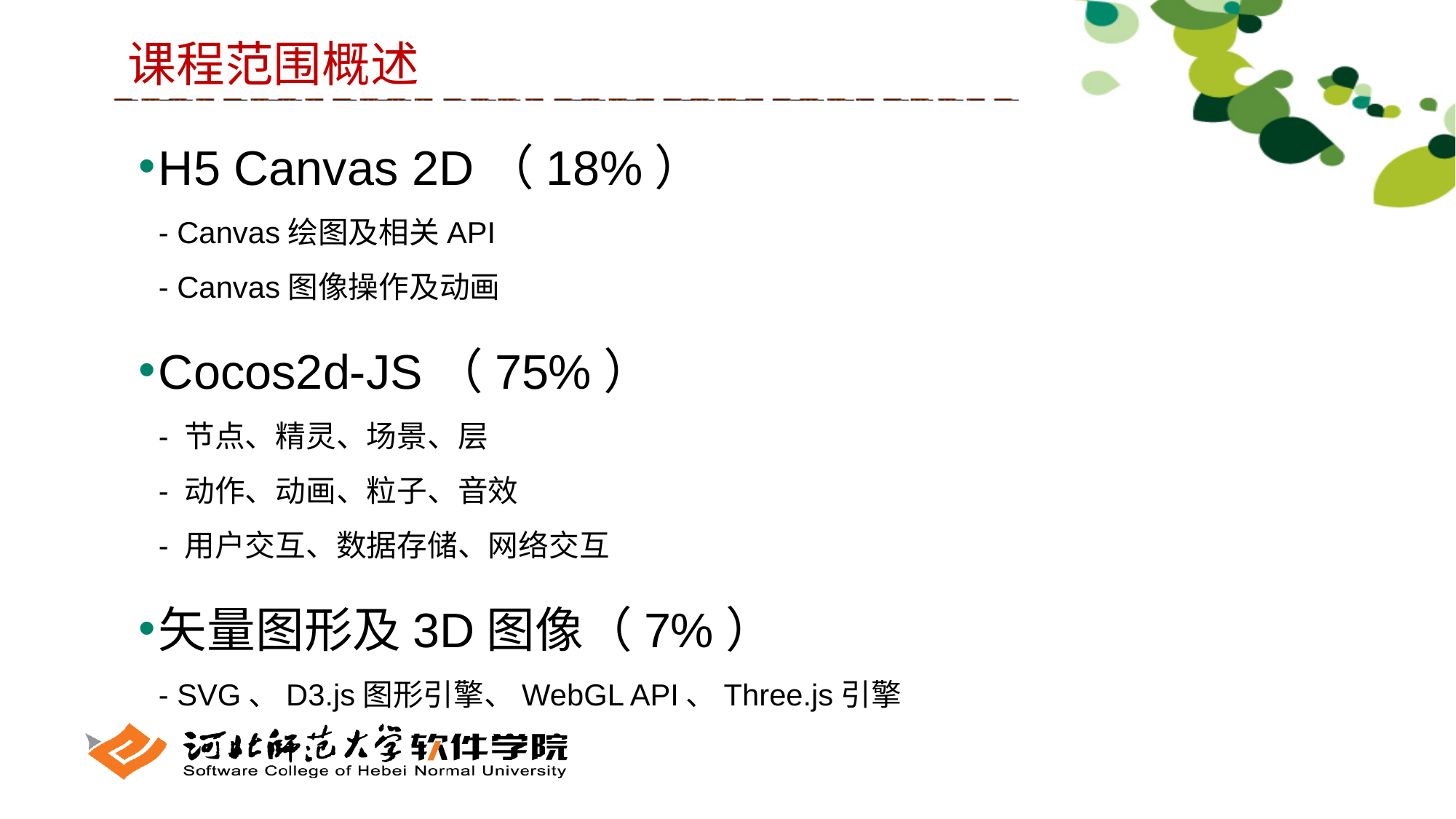

课程范围概述
H5 Canvas 2D（18%）
- Canvas绘图及相关API
- Canvas图像操作及动画
Cocos2d-JS（75%）
- 节点、精灵、场景、层
- 动作、动画、粒子、音效
- 用户交互、数据存储、网络交互
矢量图形及3D图像（7%）
- SVG、D3.js图形引擎、WebGL API、Three.js引擎